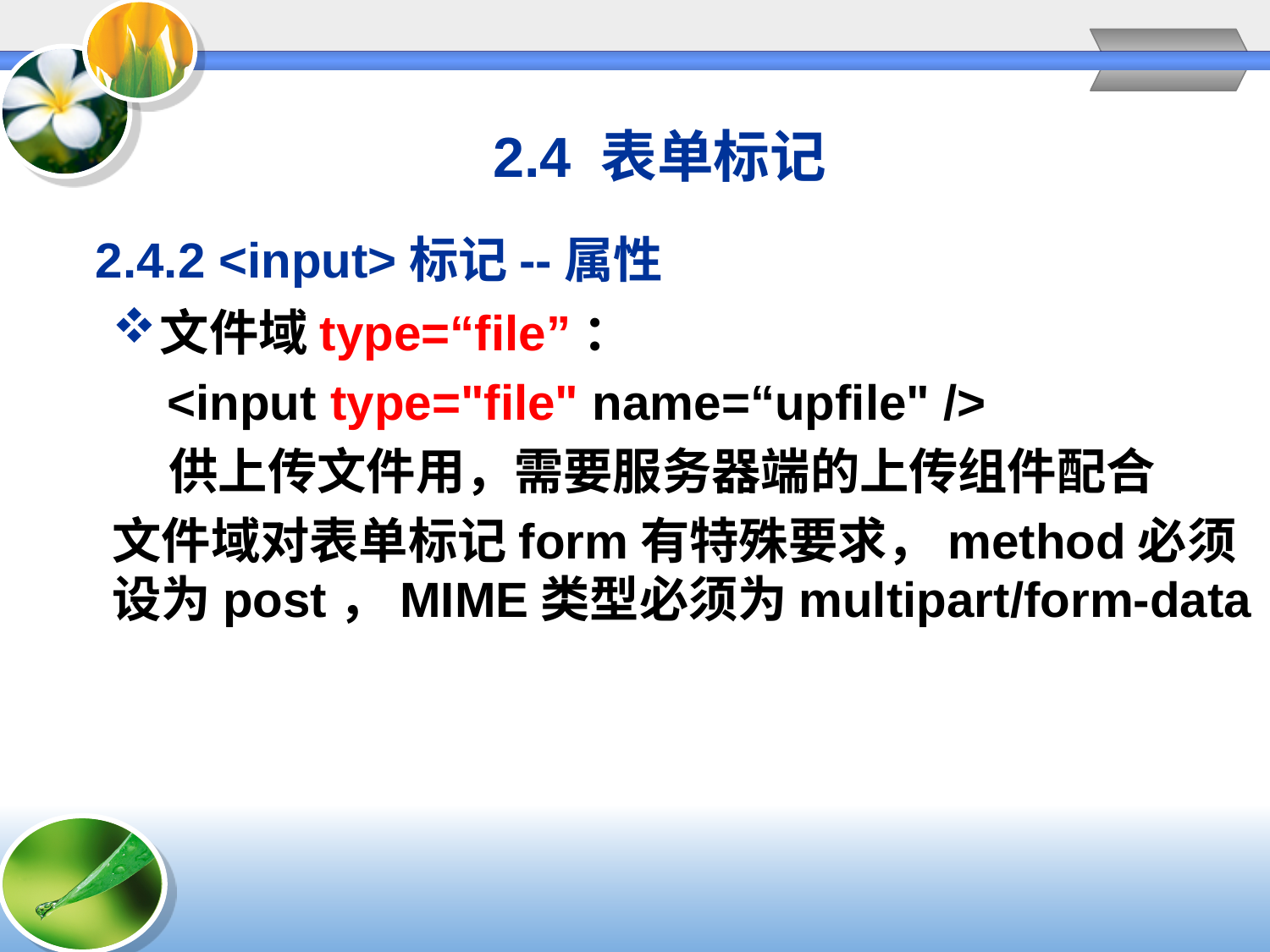

# 2.4 表单标记
2.4.2 <input>标记--属性

文件域type=“file”：
    <input type="file" name=“upfile" />
    供上传文件用，需要服务器端的上传组件配合
文件域对表单标记form有特殊要求，method必须设为post，MIME类型必须为multipart/form-data